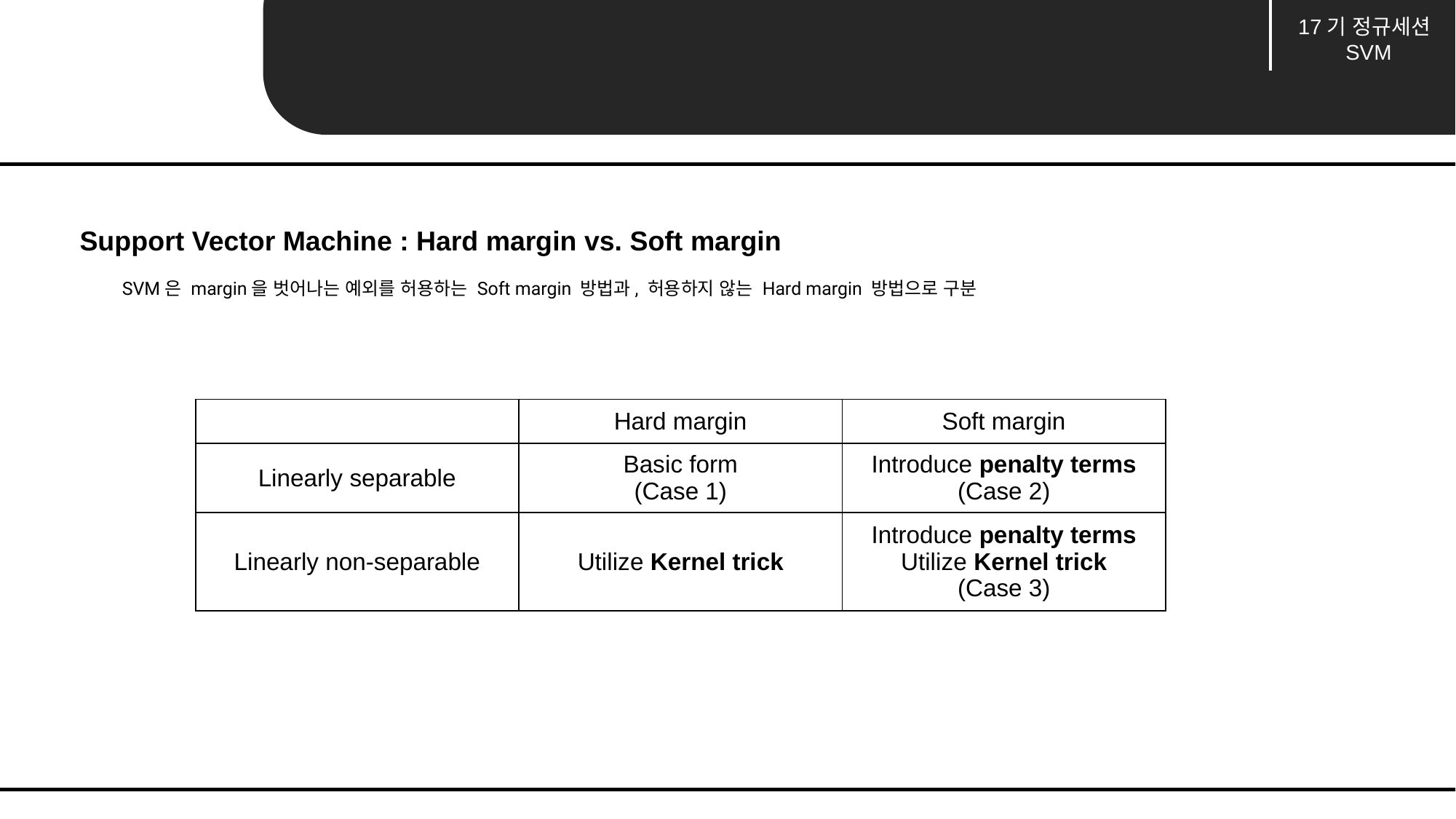

17기 정규세션
SVM
17기 정규세션
SVM
Unit  01 ㅣSVM
Support Vector Machine : Hard margin vs. Soft margin
SVM은 margin을 벗어나는 예외를 허용하는 Soft margin 방법과, 허용하지 않는 Hard margin 방법으로 구분
|  | Hard margin | Soft margin |
| --- | --- | --- |
| Linearly separable | Basic form (Case 1) | Introduce penalty terms (Case 2) |
| Linearly non-separable | Utilize Kernel trick | Introduce penalty terms Utilize Kernel trick (Case 3) |